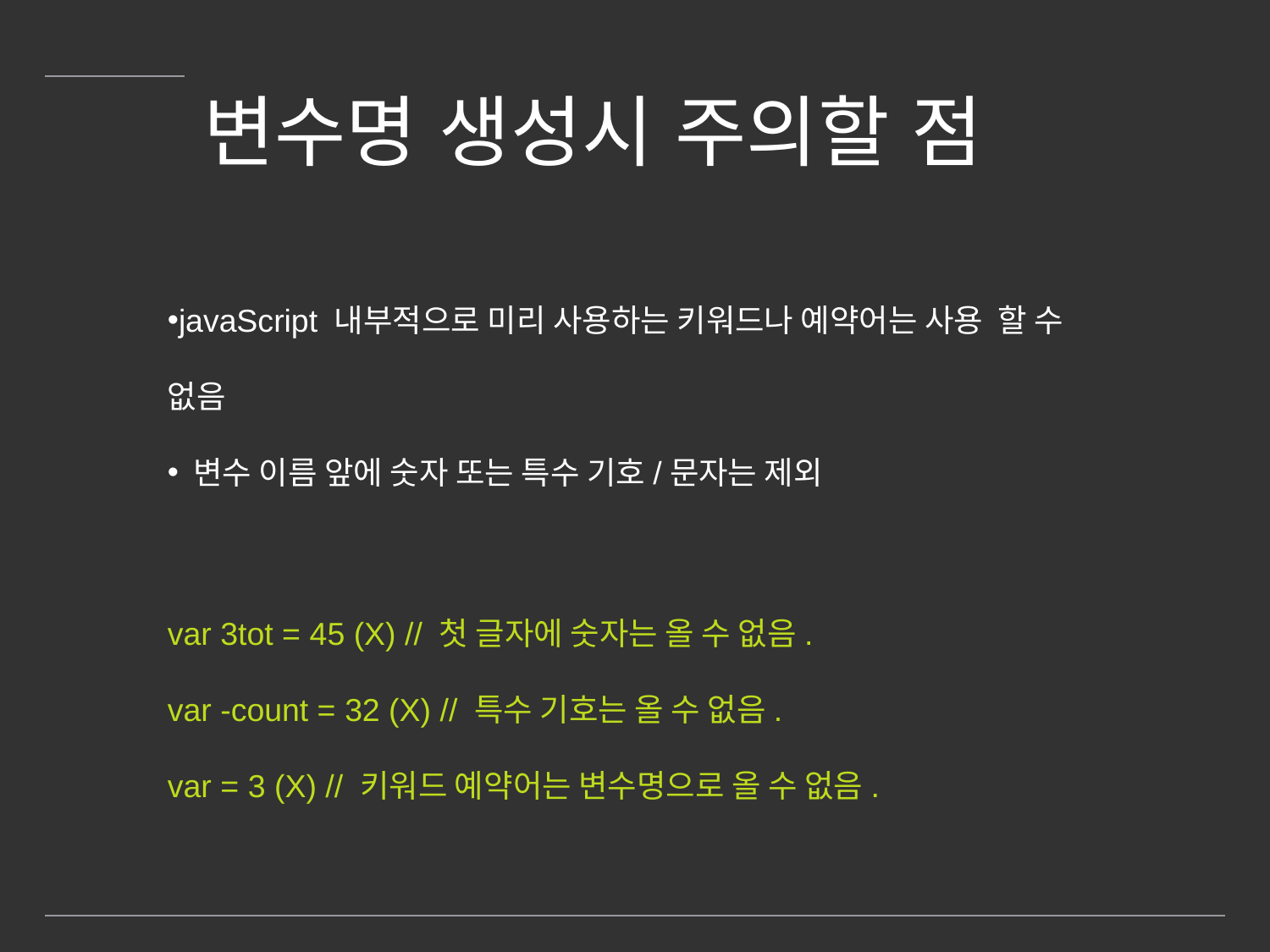

# 변수명 생성시 주의할 점
javaScript 내부적으로 미리 사용하는 키워드나 예약어는 사용  할 수 없음
 변수 이름 앞에 숫자 또는 특수 기호/문자는 제외
var 3tot = 45 (X) // 첫 글자에 숫자는 올 수 없음.
var -count = 32 (X) // 특수 기호는 올 수 없음.
var = 3 (X) // 키워드 예약어는 변수명으로 올 수 없음.